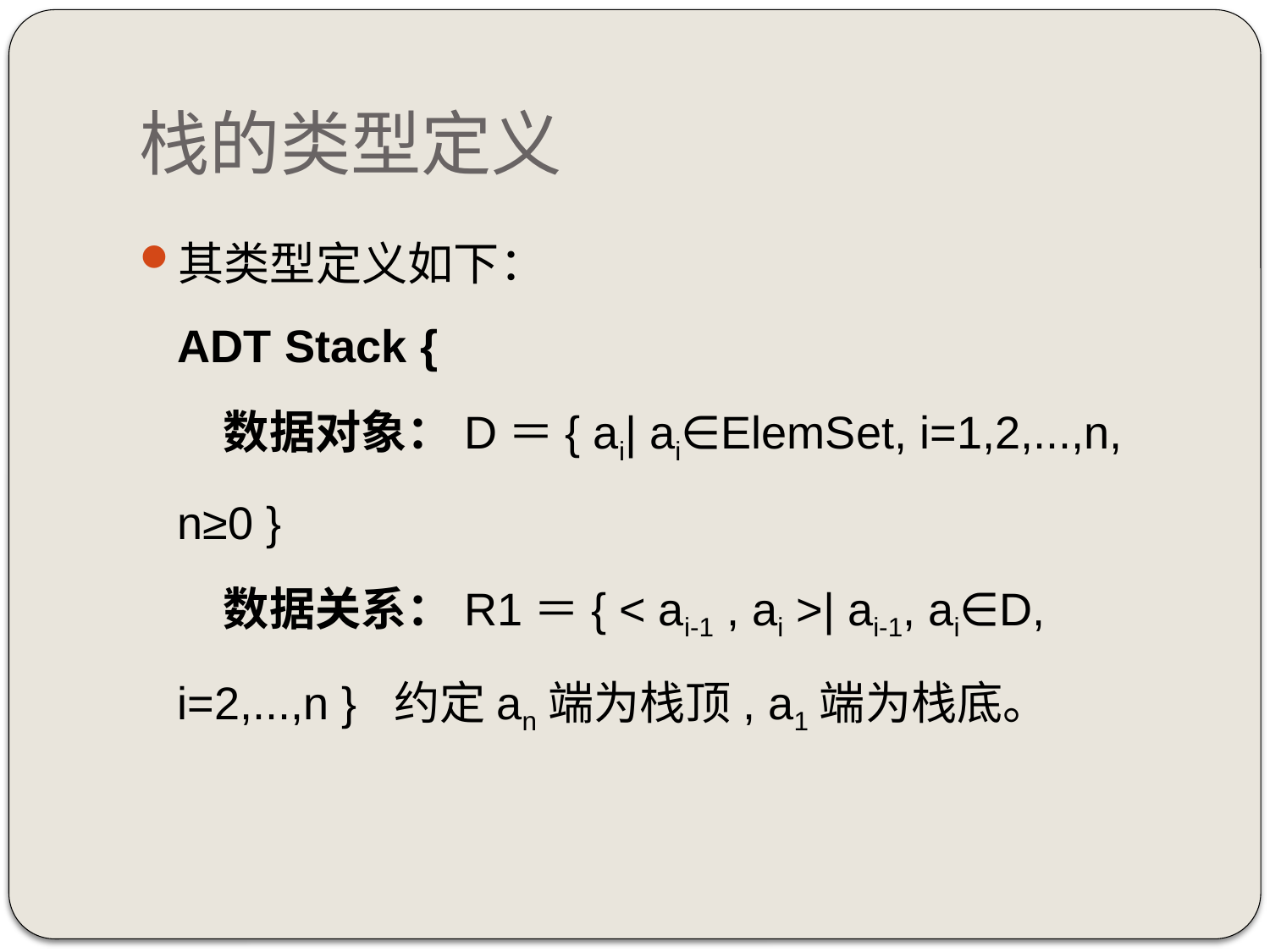

# 栈的类型定义
其类型定义如下：
ADT Stack {
　数据对象：D＝{ ai| ai∈ElemSet, i=1,2,...,n, n≥0 }
　数据关系：R1＝{ < ai-1 , ai >| ai-1, ai∈D, i=2,...,n }  约定an端为栈顶, a1端为栈底。